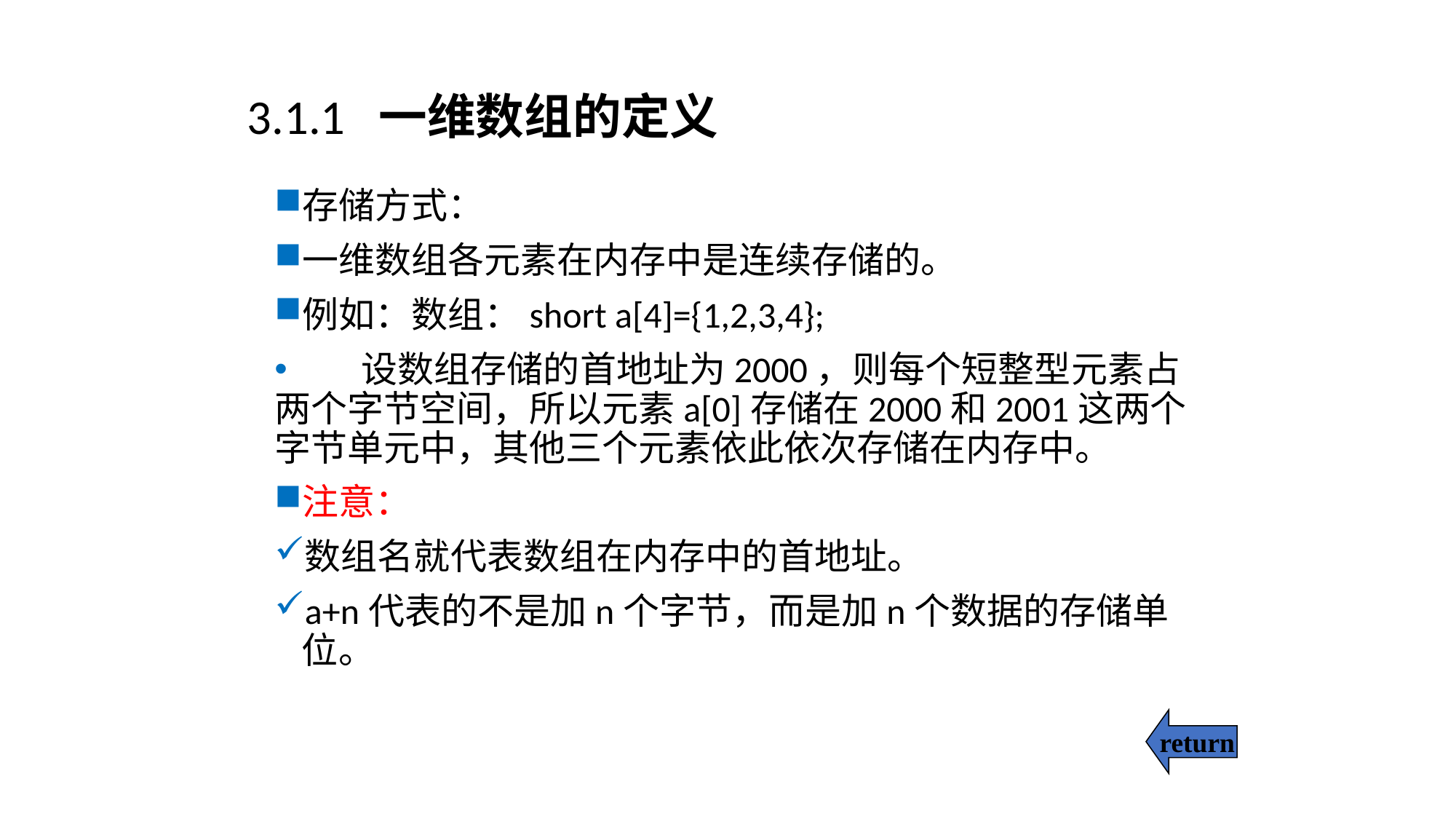

# 3.1.1  一维数组的定义
存储方式：
一维数组各元素在内存中是连续存储的。
例如：数组：short a[4]={1,2,3,4};
        设数组存储的首地址为2000，则每个短整型元素占两个字节空间，所以元素a[0]存储在2000和2001这两个字节单元中，其他三个元素依此依次存储在内存中。
注意：
数组名就代表数组在内存中的首地址。
a+n代表的不是加n个字节，而是加n个数据的存储单位。
return